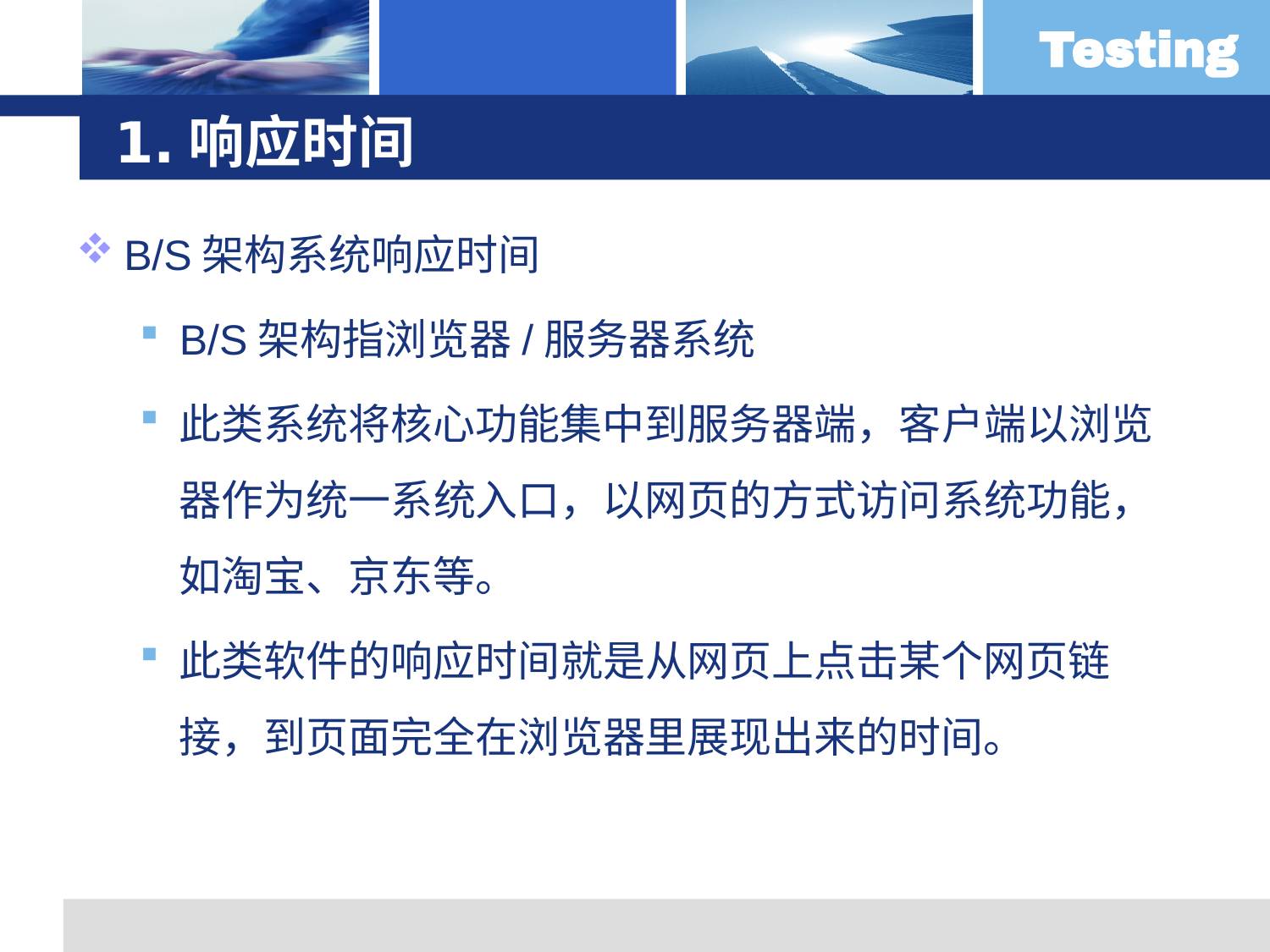

# 1.响应时间
B/S架构系统响应时间
B/S架构指浏览器/服务器系统
此类系统将核心功能集中到服务器端，客户端以浏览器作为统一系统入口，以网页的方式访问系统功能，如淘宝、京东等。
此类软件的响应时间就是从网页上点击某个网页链接，到页面完全在浏览器里展现出来的时间。